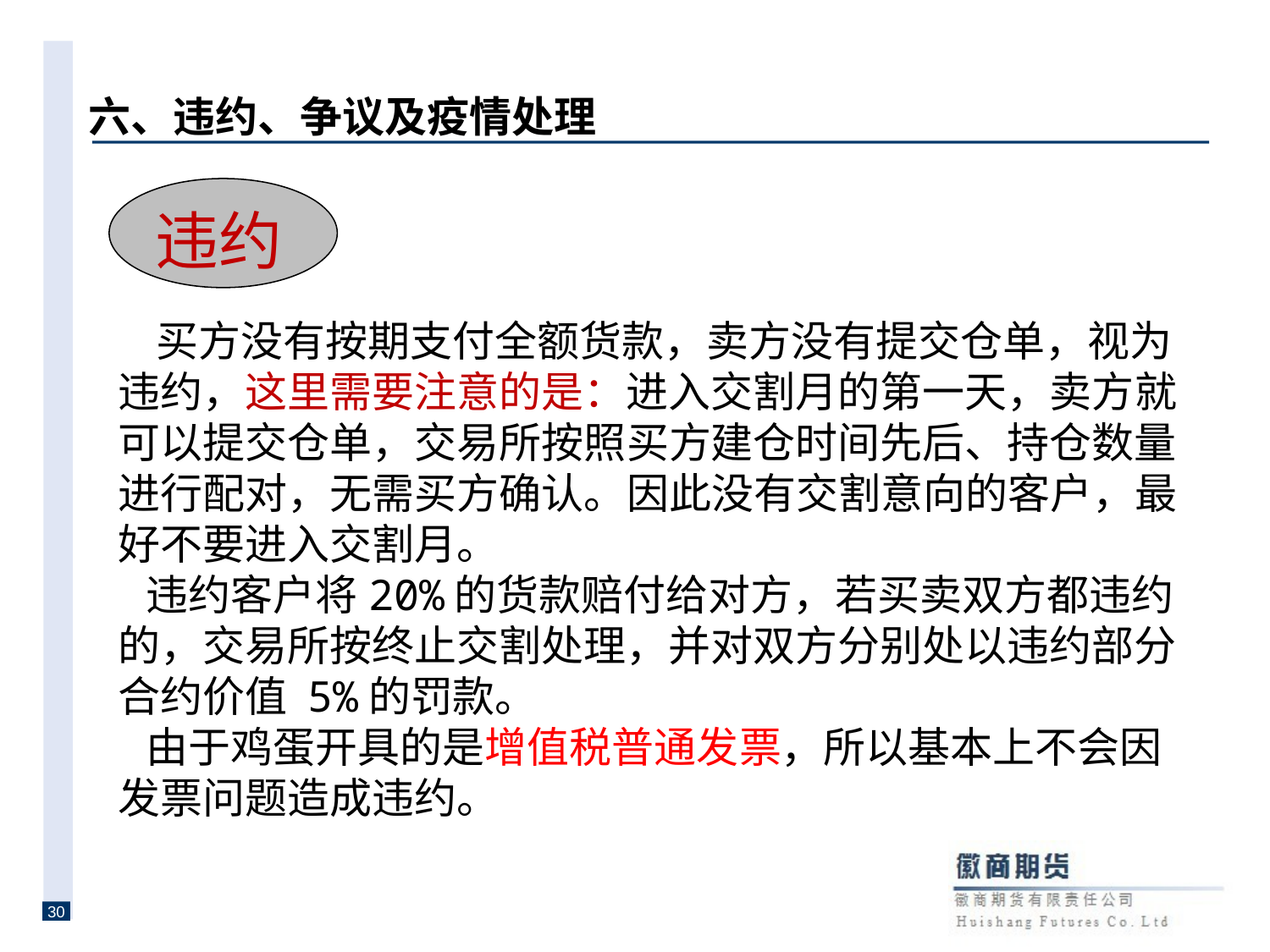

# 二、交割方式 二、交割方式 六、违约、争议及疫情处理
违约

      买方没有按期支付全额货款，卖方没有提交仓单，视为违约，这里需要注意的是：进入交割月的第一天，卖方就可以提交仓单，交易所按照买方建仓时间先后、持仓数量进行配对，无需买方确认。因此没有交割意向的客户，最好不要进入交割月。
     违约客户将20%的货款赔付给对方，若买卖双方都违约的，交易所按终止交割处理，并对双方分别处以违约部分合约价值 5%的罚款。
     由于鸡蛋开具的是增值税普通发票，所以基本上不会因发票问题造成违约。